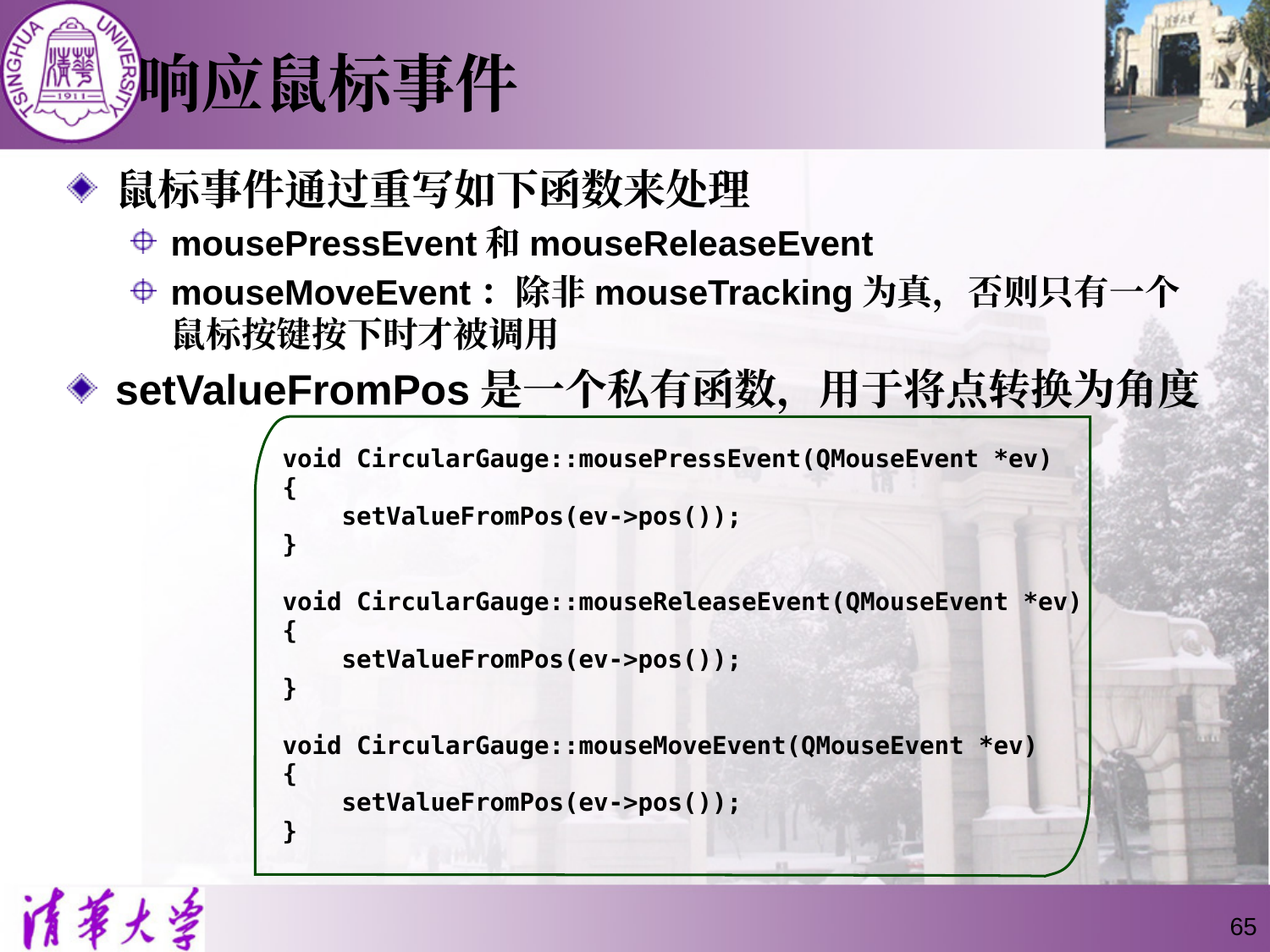

# 响应鼠标事件
鼠标事件通过重写如下函数来处理
mousePressEvent和mouseReleaseEvent
mouseMoveEvent：除非mouseTracking为真，否则只有一个鼠标按键按下时才被调用
setValueFromPos是一个私有函数，用于将点转换为角度

void CircularGauge::mousePressEvent(QMouseEvent *ev)
{
    setValueFromPos(ev->pos());
}

void CircularGauge::mouseReleaseEvent(QMouseEvent *ev)
{
    setValueFromPos(ev->pos());
}

void CircularGauge::mouseMoveEvent(QMouseEvent *ev)
{
    setValueFromPos(ev->pos());
}
65